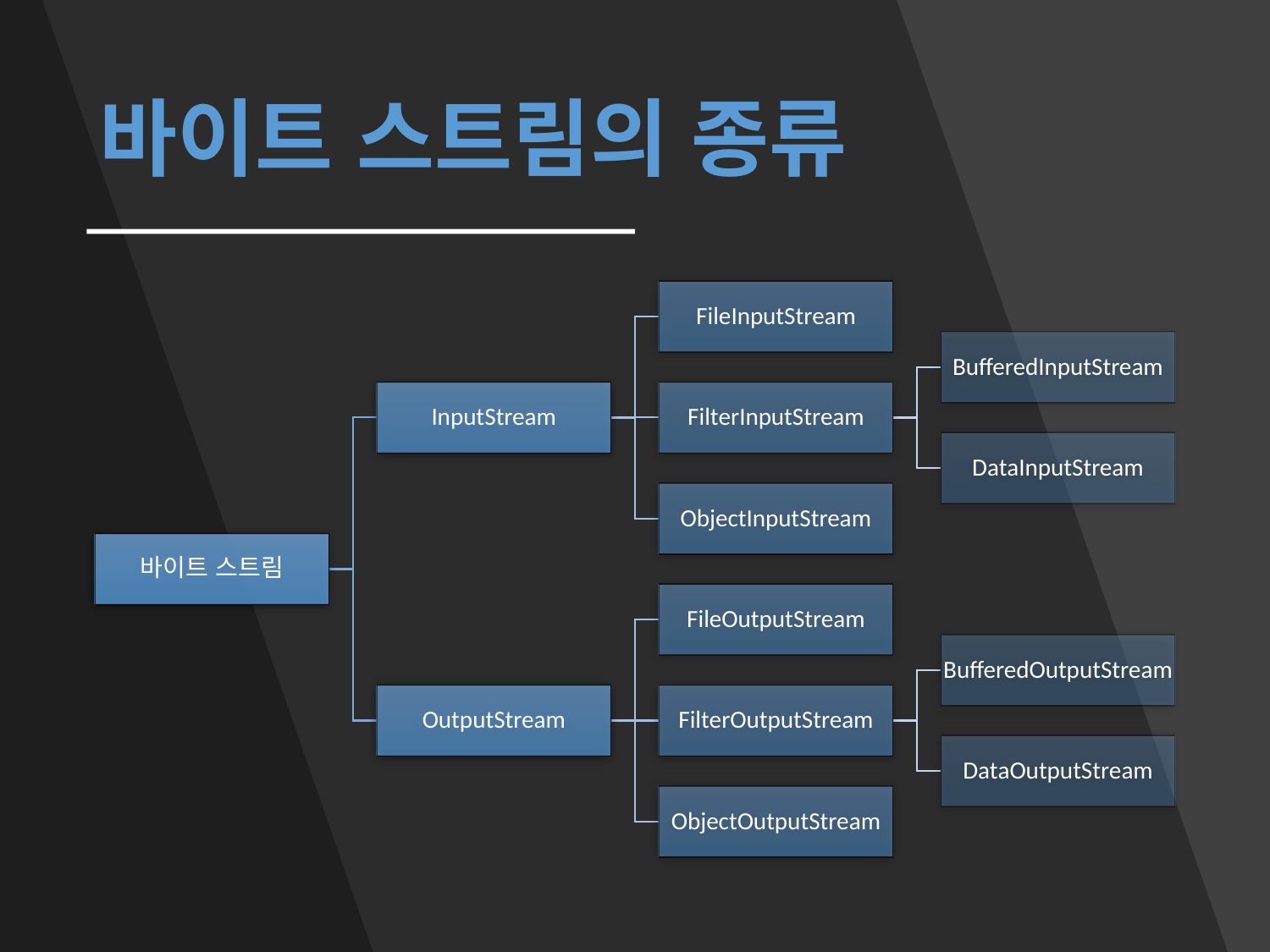

# 바이트 스트림의 종류

바이트 스트림
InputStream
FileInputStream
FilterInputStream
BufferedInputStream
DataInputStream
ObjectInputStream
OutputStream
FileOutputStream
FilterOutputStream
BufferedOutputStream
DataOutputStream
ObjectOutputStream